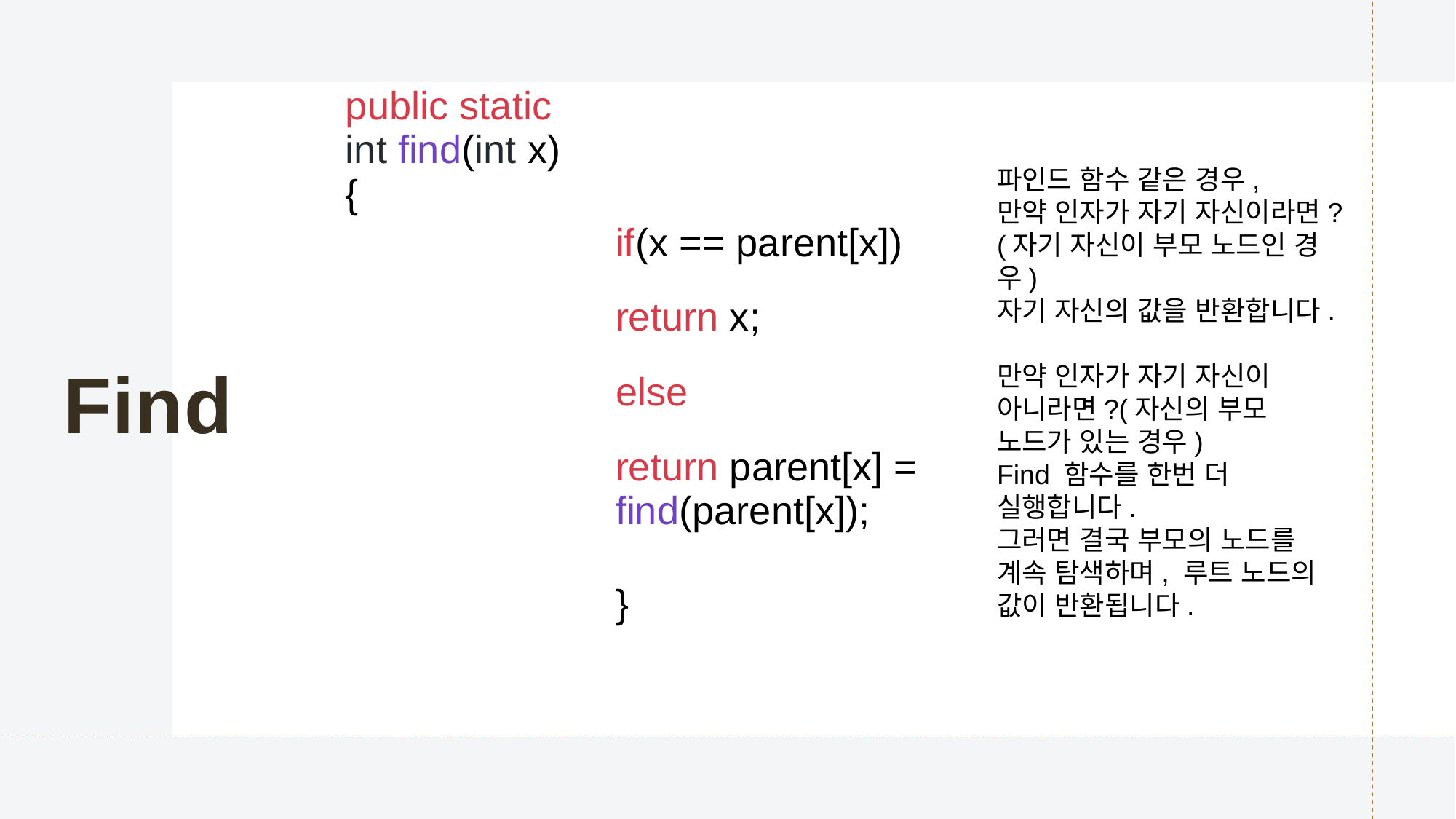

| public static int find(int x) { |  |
| --- | --- |
|  | if(x == parent[x]) |
|  | return x; |
|  | else |
|  | return parent[x] = find(parent[x]); |
|  | } |
# Find
파인드 함수 같은 경우,
만약 인자가 자기 자신이라면? (자기 자신이 부모 노드인 경우)
자기 자신의 값을 반환합니다.

만약 인자가 자기 자신이 아니라면?(자신의 부모 노드가 있는 경우)
Find 함수를 한번 더 실행합니다.
그러면 결국 부모의 노드를 계속 탐색하며, 루트 노드의 값이 반환됩니다.